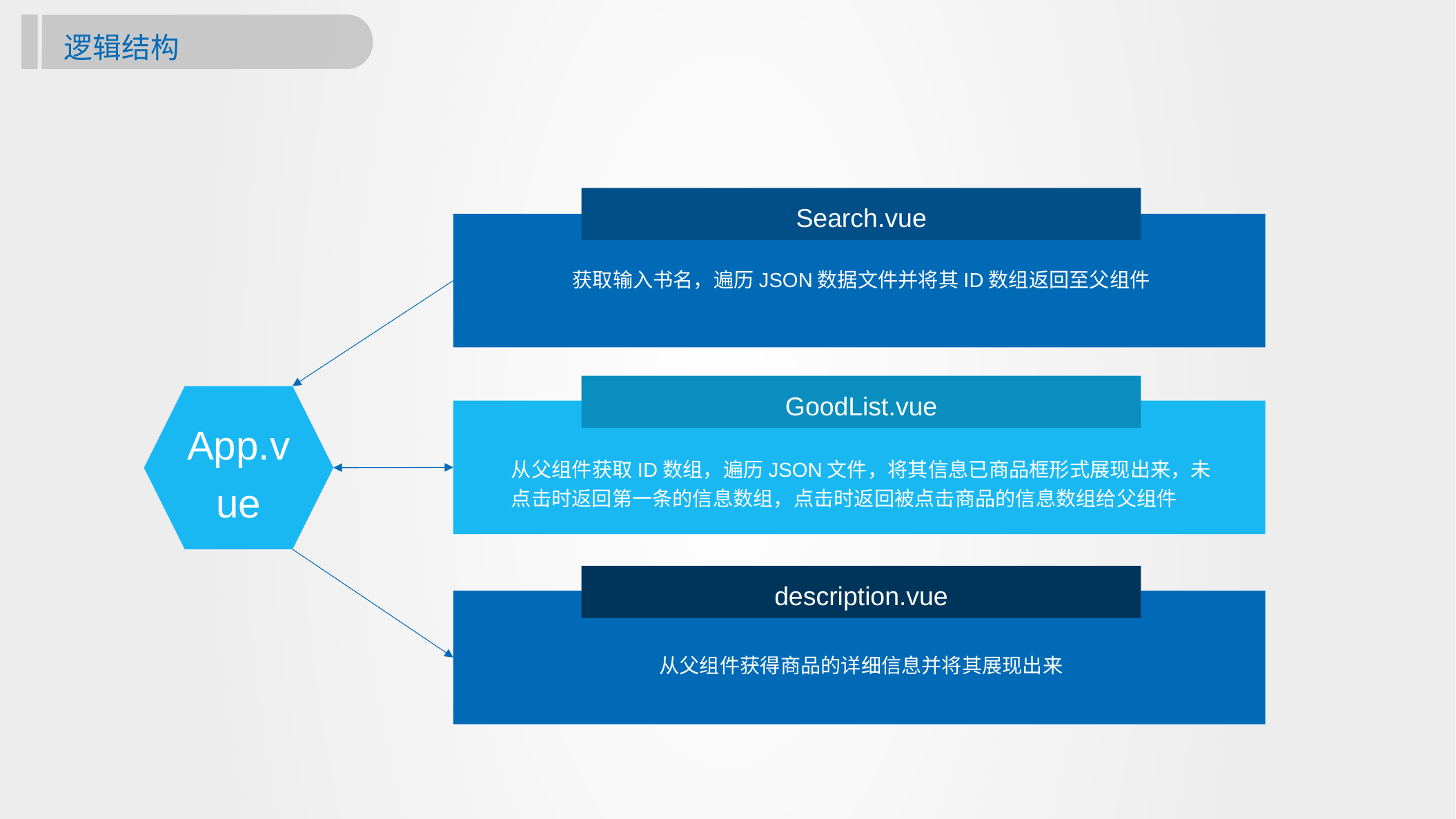

逻辑结构
Search.vue

获取输入书名，遍历JSON数据文件并将其ID数组返回至父组件
GoodList.vue
App.vue

从父组件获取ID数组，遍历JSON文件，将其信息已商品框形式展现出来，未点击时返回第一条的信息数组，点击时返回被点击商品的信息数组给父组件
description.vue

从父组件获得商品的详细信息并将其展现出来